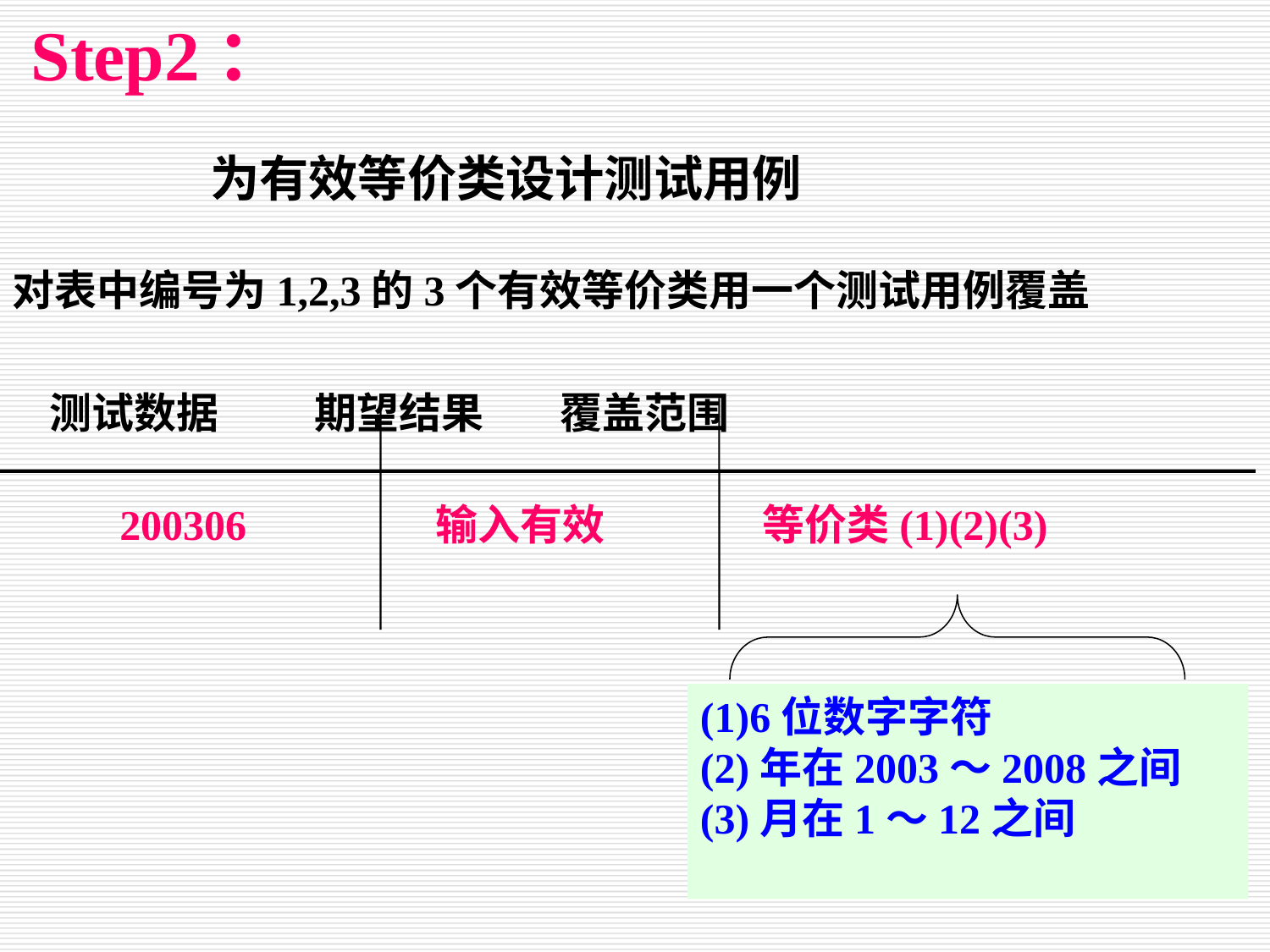

Step2：
为有效等价类设计测试用例
对表中编号为1,2,3的3个有效等价类用一个测试用例覆盖
  测试数据          期望结果        覆盖范围

200306

输入有效
等价类(1)(2)(3)

(1)6位数字字符
(2)年在2003～2008之间
(3)月在1～12之间